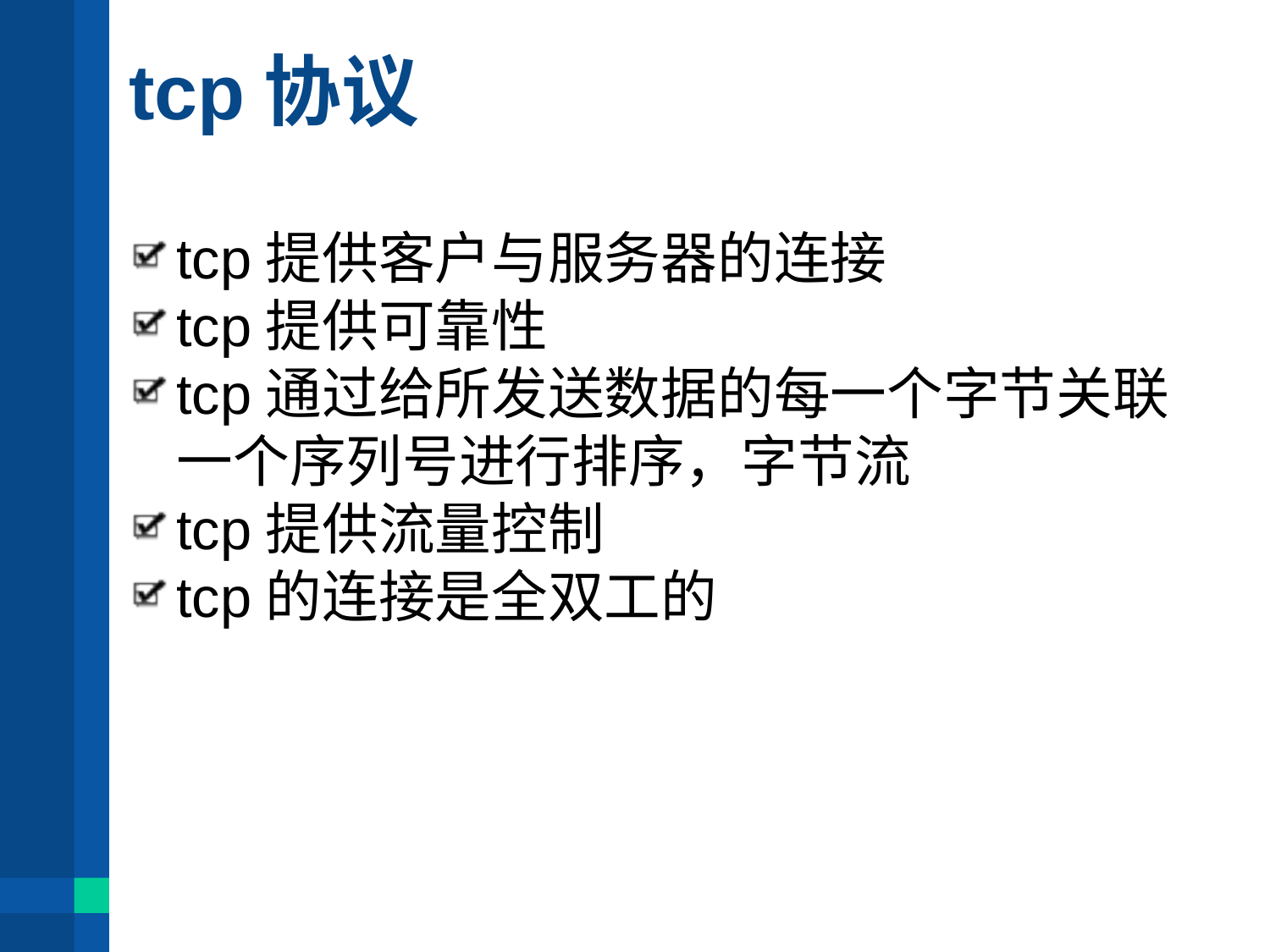

# tcp协议
tcp提供客户与服务器的连接
tcp提供可靠性
tcp通过给所发送数据的每一个字节关联一个序列号进行排序，字节流
tcp提供流量控制
tcp的连接是全双工的